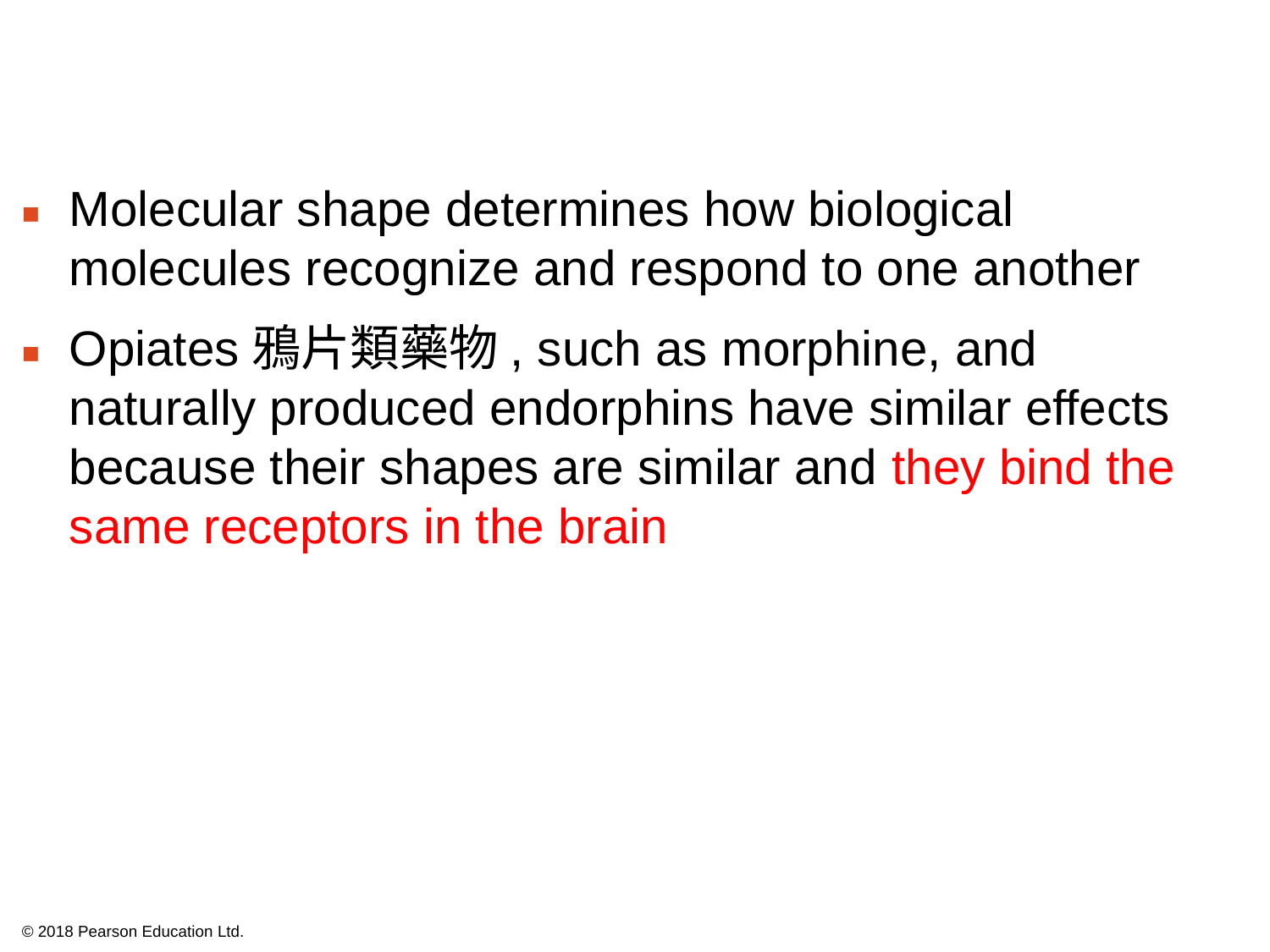

Molecular shape determines how biological molecules recognize and respond to one another
Opiates鴉片類藥物, such as morphine, and naturally produced endorphins have similar effects because their shapes are similar and they bind the same receptors in the brain
© 2018 Pearson Education Ltd.